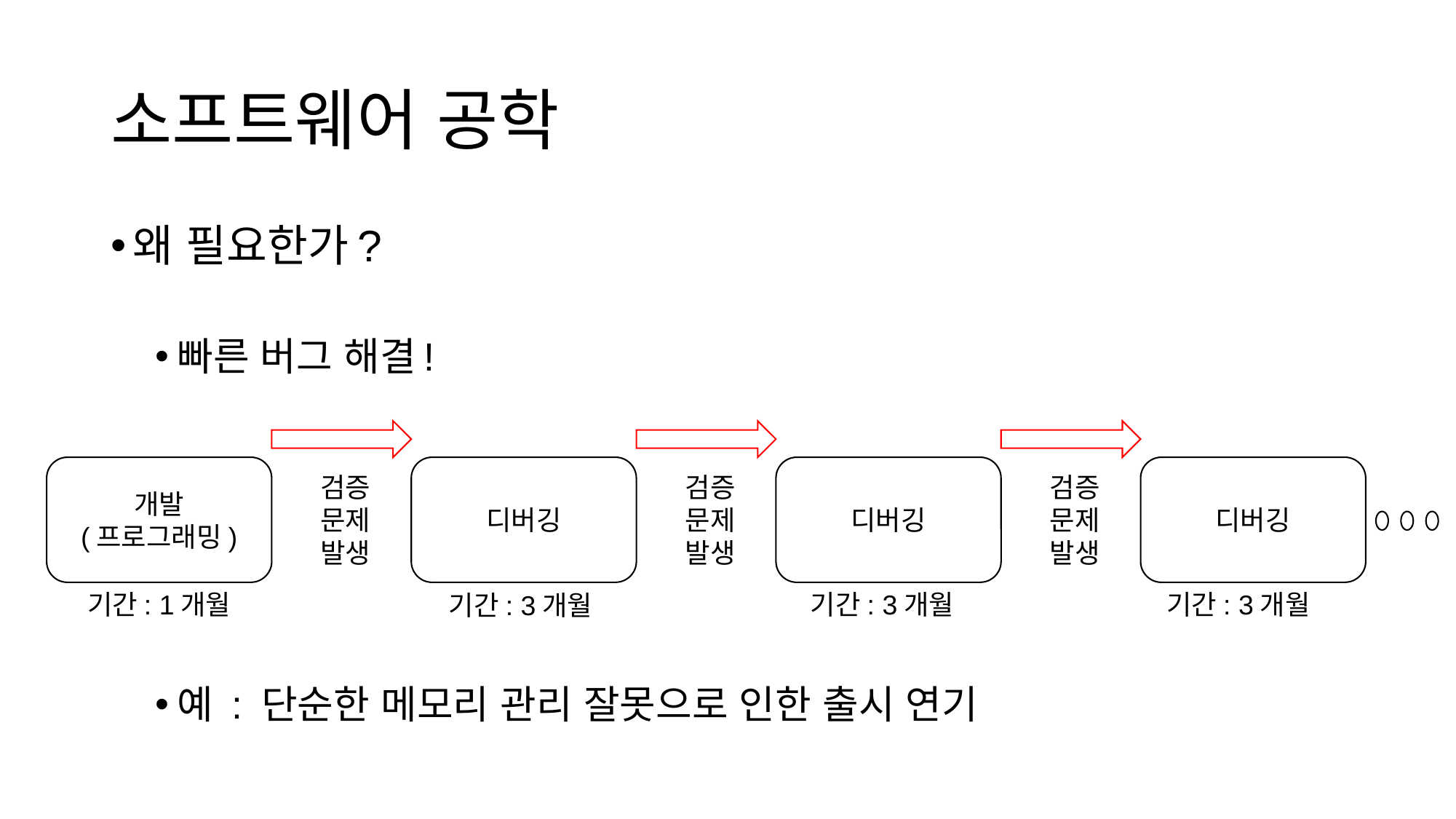

# 소프트웨어 공학
왜 필요한가?

빠른 버그 해결!

예 : 단순한 메모리 관리 잘못으로 인한 출시 연기

개발
(프로그래밍)
디버깅
디버깅
디버깅
검증 문제발생
검증 문제발생
검증 문제발생

기간: 1개월
기간: 3개월
기간: 3개월
기간: 3개월